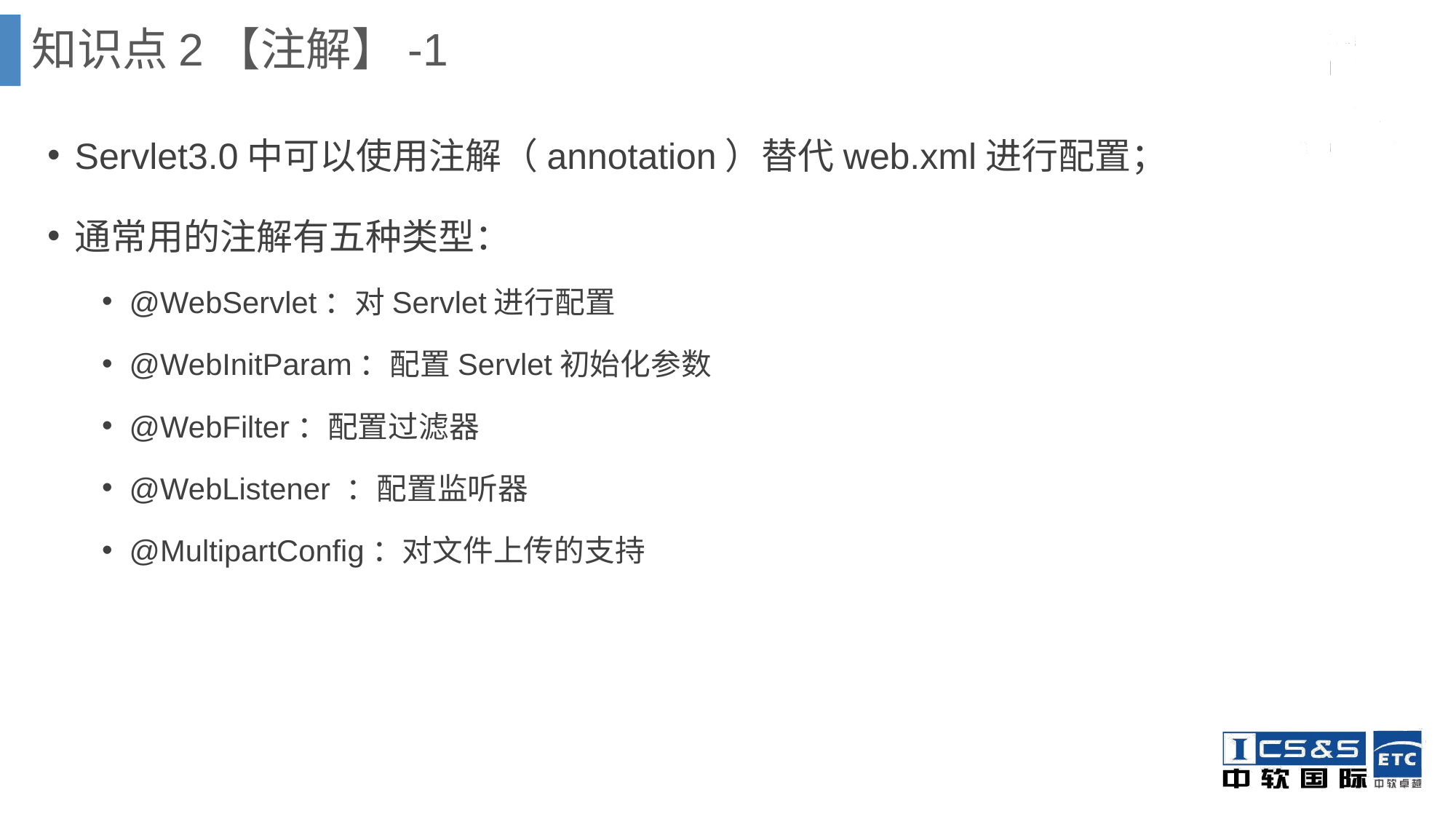

知识点2【注解】-1
Servlet3.0中可以使用注解（annotation）替代web.xml进行配置；
通常用的注解有五种类型：
@WebServlet：对Servlet进行配置
@WebInitParam：配置Servlet初始化参数
@WebFilter：配置过滤器
@WebListener ：配置监听器
@MultipartConfig：对文件上传的支持